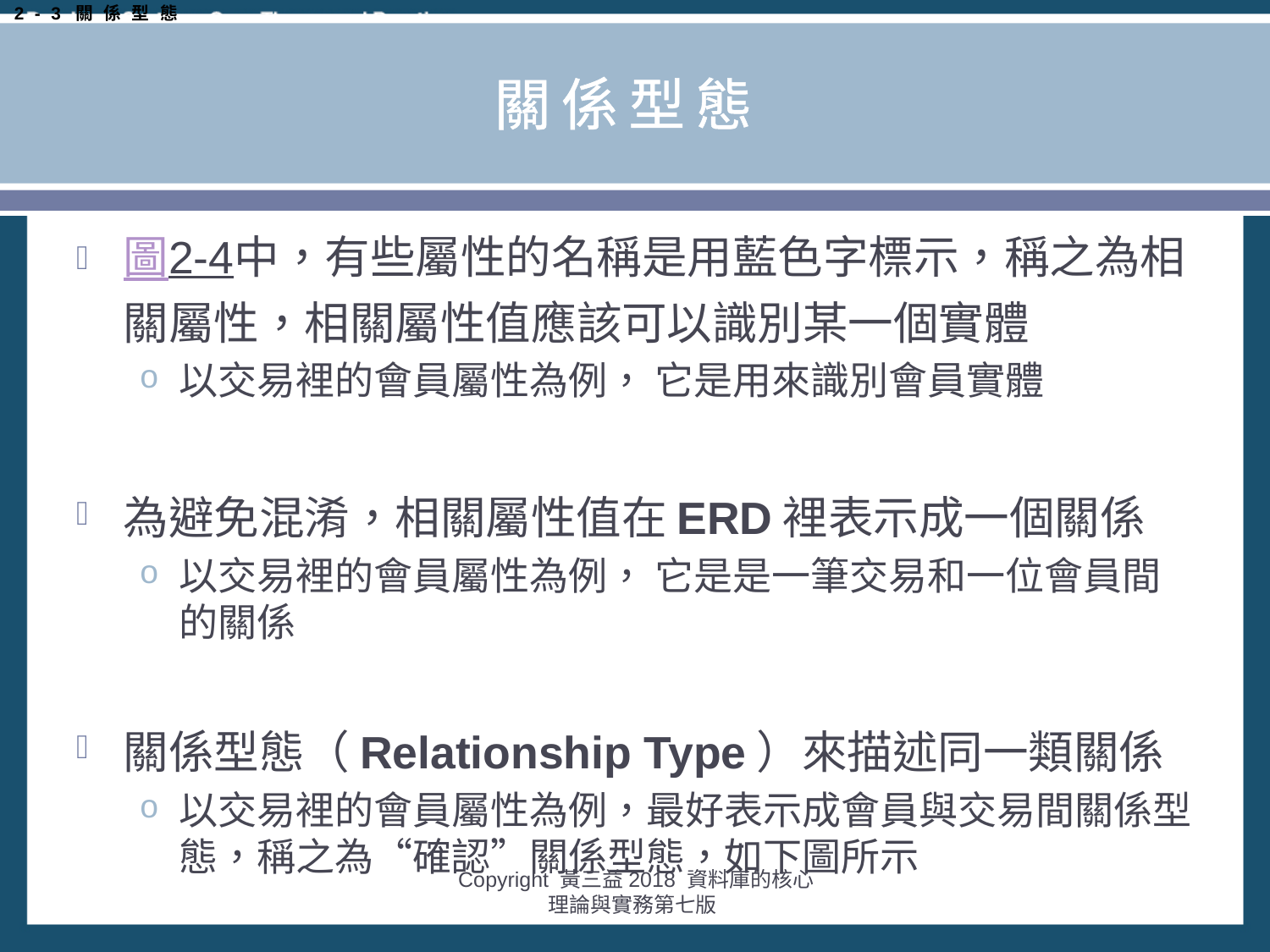

2-3關係型態
# 關係型態
圖2-4中，有些屬性的名稱是用藍色字標示，稱之為相關屬性，相關屬性值應該可以識別某一個實體
以交易裡的會員屬性為例， 它是用來識別會員實體

為避免混淆，相關屬性值在ERD裡表示成一個關係
以交易裡的會員屬性為例， 它是是一筆交易和一位會員間的關係

關係型態（Relationship Type）來描述同一類關係
以交易裡的會員屬性為例，最好表示成會員與交易間關係型態，稱之為“確認”關係型態，如下圖所示

Copyright 黃三益2018 資料庫的核心理論與實務第七版